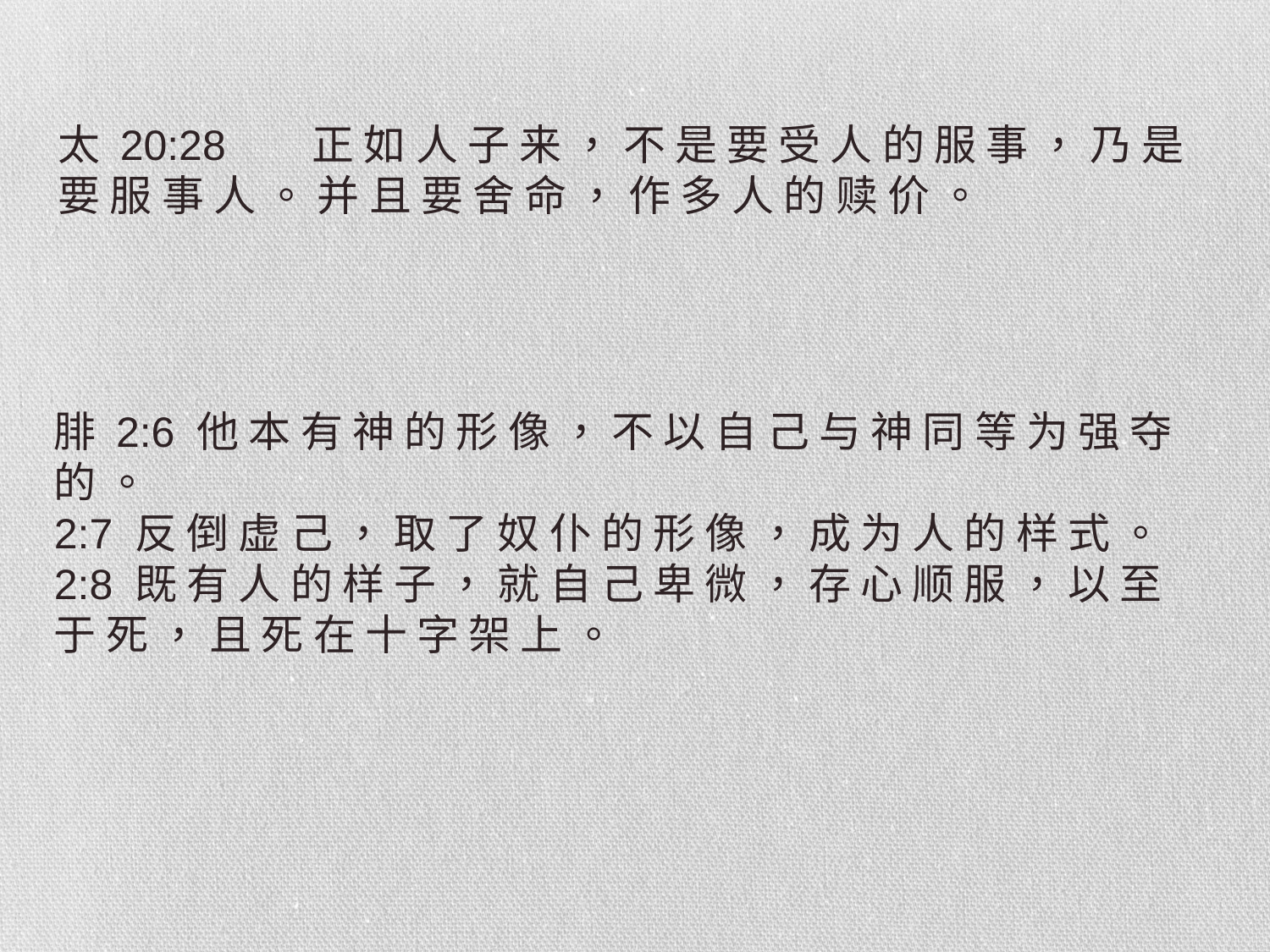

太 20:28	正 如 人 子 来 ， 不 是 要 受 人 的 服 事 ， 乃 是 要 服 事 人 。 并 且 要 舍 命 ， 作 多 人 的 赎 价 。
腓 2:6 他 本 有 神 的 形 像 ， 不 以 自 己 与 神 同 等 为 强 夺 的 。
2:7 反 倒 虚 己 ， 取 了 奴 仆 的 形 像 ， 成 为 人 的 样 式 。
2:8 既 有 人 的 样 子 ， 就 自 己 卑 微 ， 存 心 顺 服 ， 以 至 于 死 ， 且 死 在 十 字 架 上 。